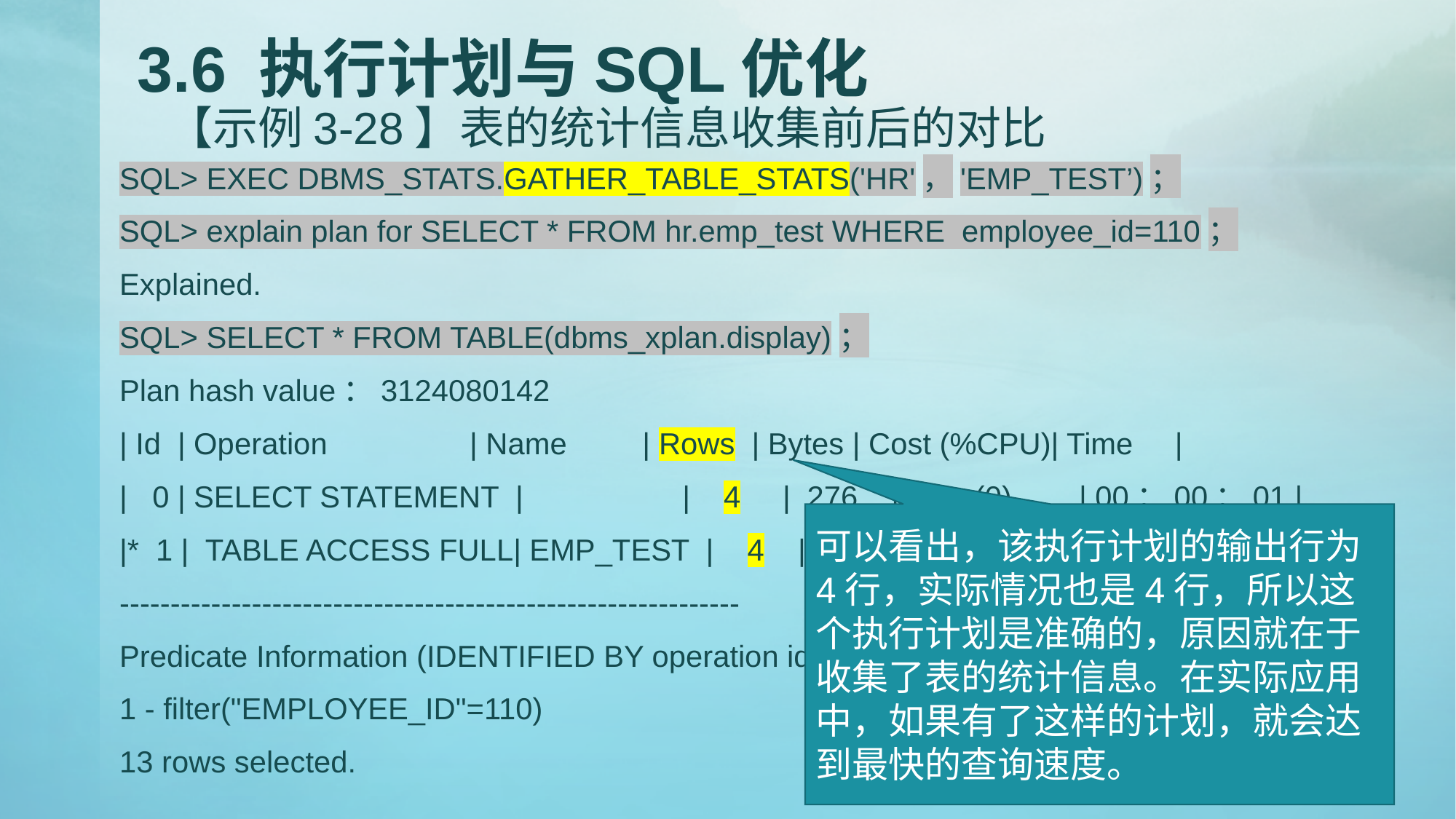

# 3.6 执行计划与SQL优化 【示例3-28】表的统计信息收集前后的对比
SQL> EXEC DBMS_STATS.GATHER_TABLE_STATS('HR'，'EMP_TEST’)；
SQL> explain plan for SELECT * FROM hr.emp_test WHERE  employee_id=110；
Explained.
SQL> SELECT * FROM TABLE(dbms_xplan.display)；
Plan hash value：3124080142
| Id  | Operation                 | Name         | Rows  | Bytes | Cost (%CPU)| Time     |
|   0 | SELECT STATEMENT  |                   |    4     |  276    |    6   (0)        | 00：00：01 |
|*  1 |  TABLE ACCESS FULL| EMP_TEST  |    4    |  276     |    6   (0)        | 00：00：01 |
-------------------------------------------------------------
Predicate Information (IDENTIFIED BY operation id)：
1 - filter("EMPLOYEE_ID"=110)
13 rows selected.
可以看出，该执行计划的输出行为4行，实际情况也是4行，所以这个执行计划是准确的，原因就在于收集了表的统计信息。在实际应用中，如果有了这样的计划，就会达到最快的查询速度。